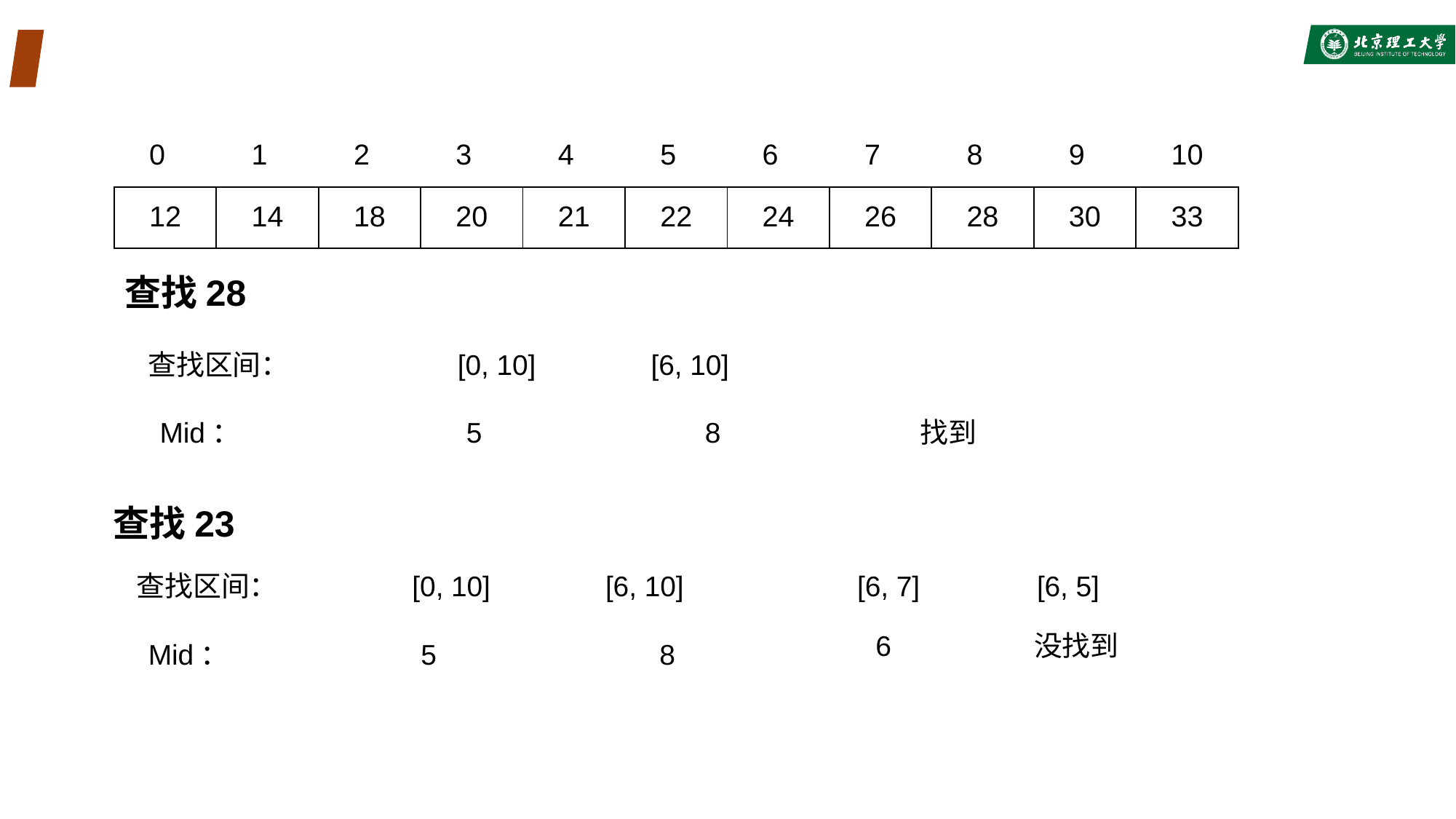

#
| 0 | 1 | 2 | 3 | 4 | 5 | 6 | 7 | 8 | 9 | 10 |
| --- | --- | --- | --- | --- | --- | --- | --- | --- | --- | --- |
| 12 | 14 | 18 | 20 | 21 | 22 | 24 | 26 | 28 | 30 | 33 |
查找28
查找区间：
[0, 10]
[6, 10]
Mid：
5
8
找到
查找23
查找区间：
[0, 10]
[6, 10]
[6, 7]
[6, 5]
6
没找到
Mid：
5
8